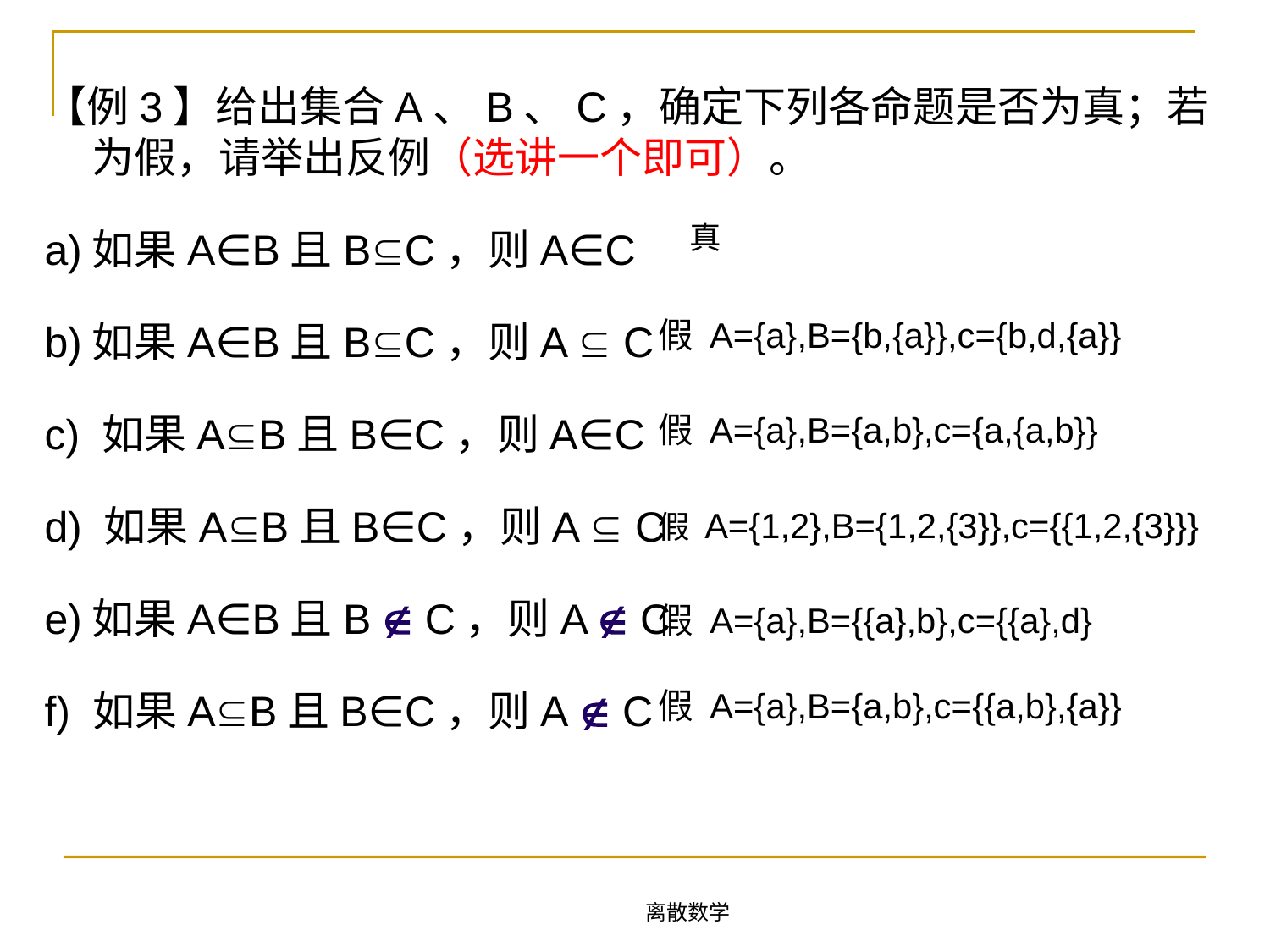

【例3】给出集合A、B、C，确定下列各命题是否为真；若为假，请举出反例（选讲一个即可）。
a)如果A∈B且B⊆C，则A∈C
b)如果A∈B且B⊆C，则A ⊆ C
c) 如果A⊆B且B∈C，则A∈C
d) 如果A⊆B且B∈C，则A ⊆ C
e)如果A∈B且B ∉ C，则A ∉ C
f) 如果A⊆B且B∈C，则A ∉ C

真
假 A={a},B={b,{a}},c={b,d,{a}}
假 A={a},B={a,b},c={a,{a,b}}
假 A={1,2},B={1,2,{3}},c={{1,2,{3}}}
假 A={a},B={{a},b},c={{a},d}
假 A={a},B={a,b},c={{a,b},{a}}

离散数学
20